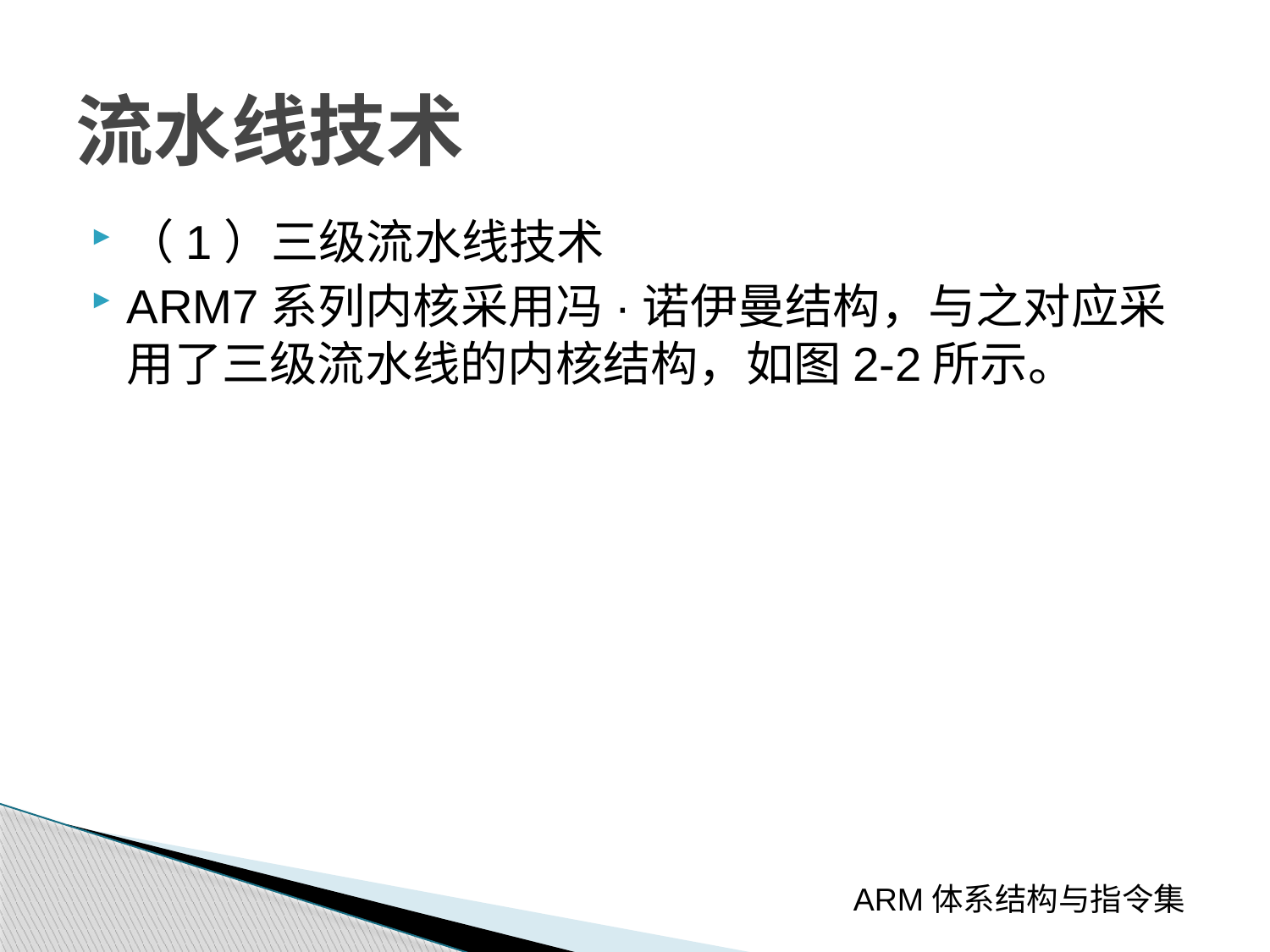

# 流水线技术
（1）三级流水线技术
ARM7系列内核采用冯·诺伊曼结构，与之对应采用了三级流水线的内核结构，如图2-2所示。

            ARM体系结构与指令集